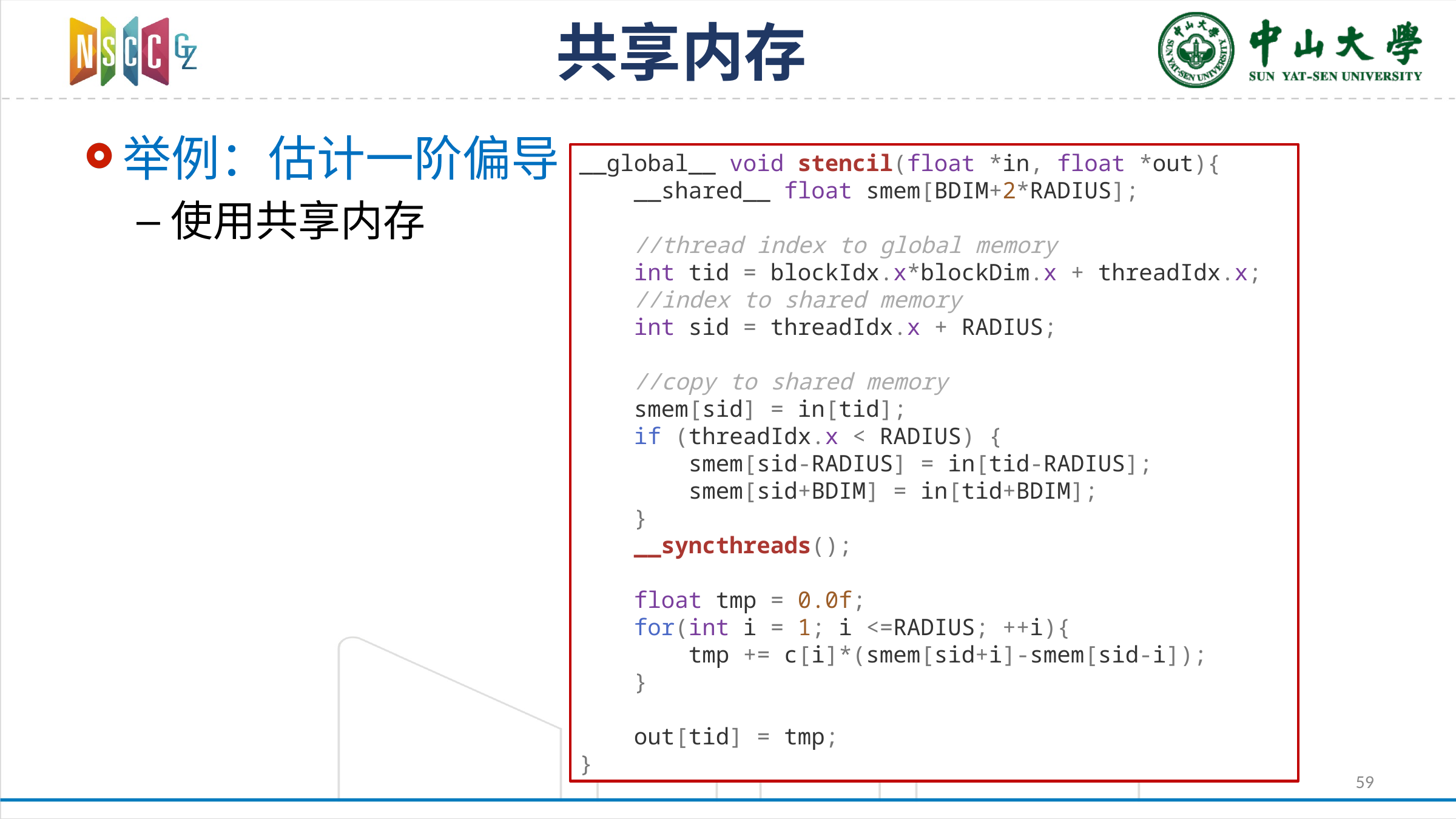

# 共享内存
举例：估计一阶偏导
使用共享内存
__global__ void stencil(float *in, float *out){
    __shared__ float smem[BDIM+2*RADIUS];
    //thread index to global memory
    int tid = blockIdx.x*blockDim.x + threadIdx.x;
    //index to shared memory
    int sid = threadIdx.x + RADIUS;
    //copy to shared memory
    smem[sid] = in[tid];
    if (threadIdx.x < RADIUS) {
        smem[sid-RADIUS] = in[tid-RADIUS];
        smem[sid+BDIM] = in[tid+BDIM];
    }
    __syncthreads();
    float tmp = 0.0f;
    for(int i = 1; i <=RADIUS; ++i){
        tmp += c[i]*(smem[sid+i]-smem[sid-i]);
    }
    out[tid] = tmp;
}
59